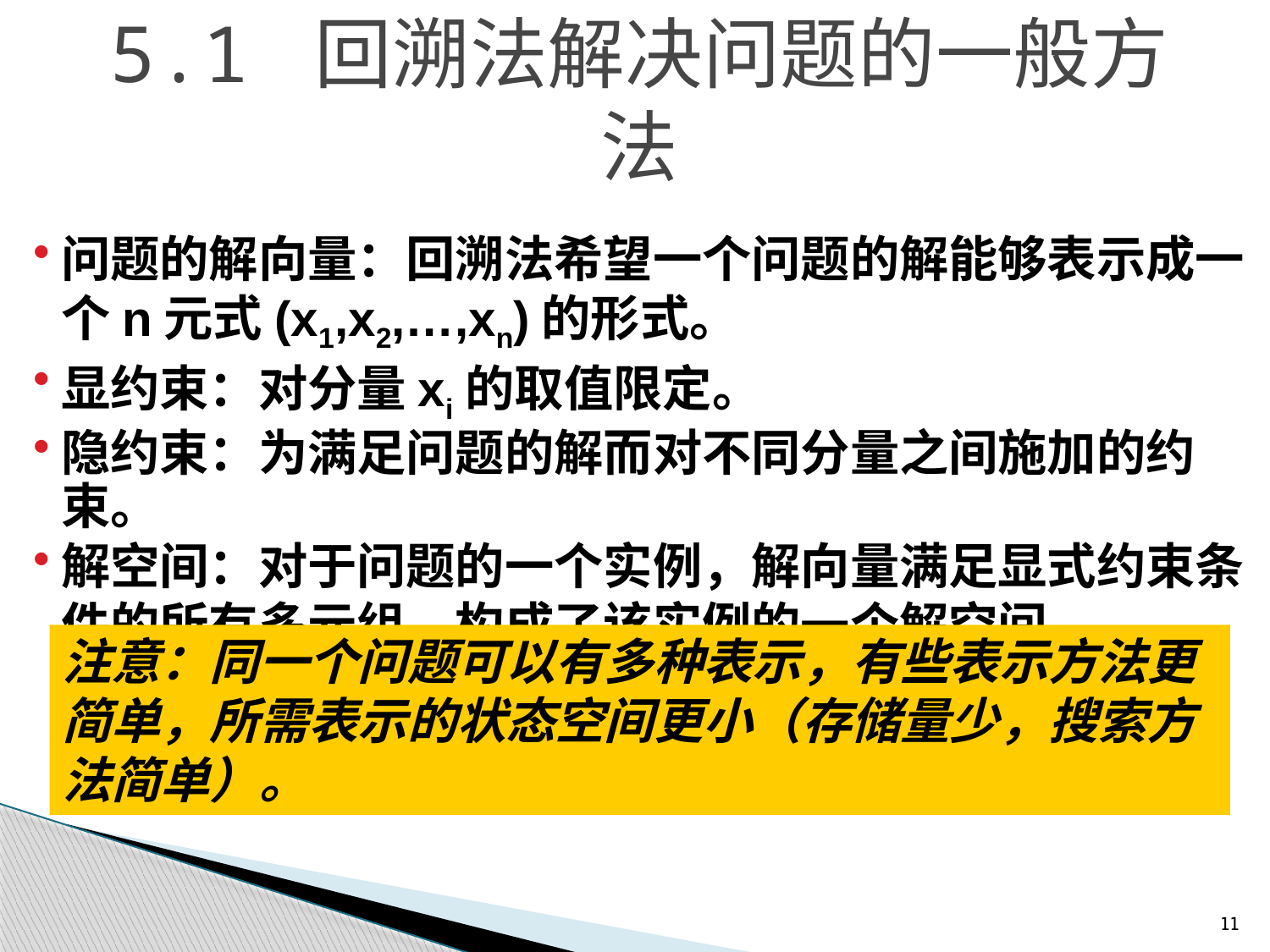

5.1 回溯法解决问题的一般方法
问题的解向量：回溯法希望一个问题的解能够表示成一个n元式(x1,x2,…,xn)的形式。
显约束：对分量xi的取值限定。
隐约束：为满足问题的解而对不同分量之间施加的约束。
解空间：对于问题的一个实例，解向量满足显式约束条件的所有多元组，构成了该实例的一个解空间。
注意：同一个问题可以有多种表示，有些表示方法更简单，所需表示的状态空间更小（存储量少，搜索方法简单）。
11